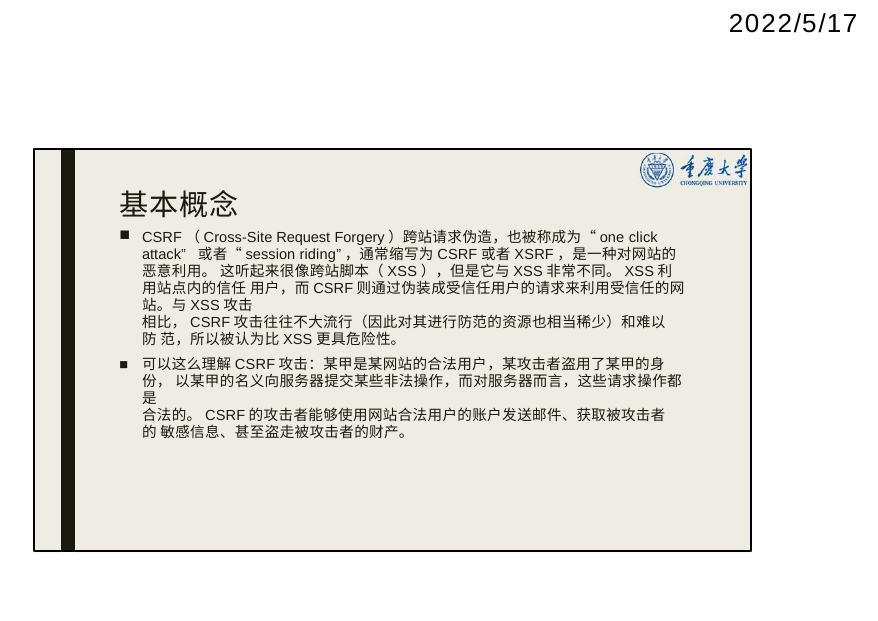

# 2022/5/17

基本概念
CSRF（Cross-Site Request Forgery）跨站请求伪造，也被称成为“one click attack”  或者“session riding”，通常缩写为CSRF或者XSRF，是一种对网站的恶意利用。 这听起来很像跨站脚本（XSS），但是它与XSS非常不同。XSS利用站点内的信任 用户，而CSRF则通过伪装成受信任用户的请求来利用受信任的网站。与XSS攻击
相比，CSRF攻击往往不大流行（因此对其进行防范的资源也相当稀少）和难以防 范，所以被认为比XSS更具危险性。
可以这么理解CSRF攻击：某甲是某网站的合法用户，某攻击者盗用了某甲的身份， 以某甲的名义向服务器提交某些非法操作，而对服务器而言，这些请求操作都是
合法的。CSRF的攻击者能够使用网站合法用户的账户发送邮件、获取被攻击者的 敏感信息、甚至盗走被攻击者的财产。